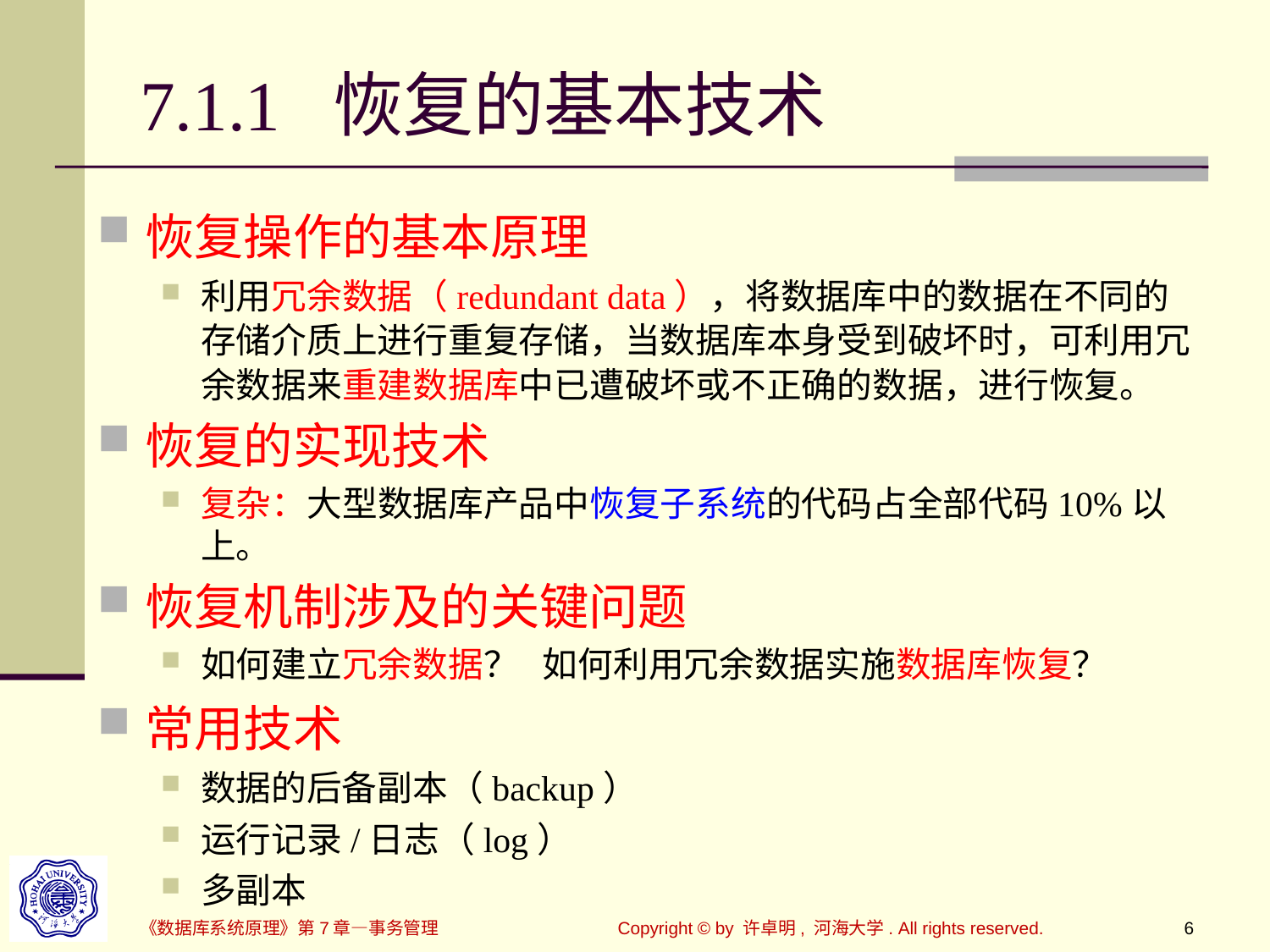

# 7.1.1  恢复的基本技术
恢复操作的基本原理
利用冗余数据（redundant data），将数据库中的数据在不同的存储介质上进行重复存储，当数据库本身受到破坏时，可利用冗余数据来重建数据库中已遭破坏或不正确的数据，进行恢复。
恢复的实现技术
复杂：大型数据库产品中恢复子系统的代码占全部代码10%以上。
恢复机制涉及的关键问题
如何建立冗余数据？   如何利用冗余数据实施数据库恢复？
常用技术
数据的后备副本（backup）
运行记录/日志（log）
多副本
《数据库系统原理》第7章—事务管理
Copyright © by 许卓明, 河海大学. All rights reserved.
6